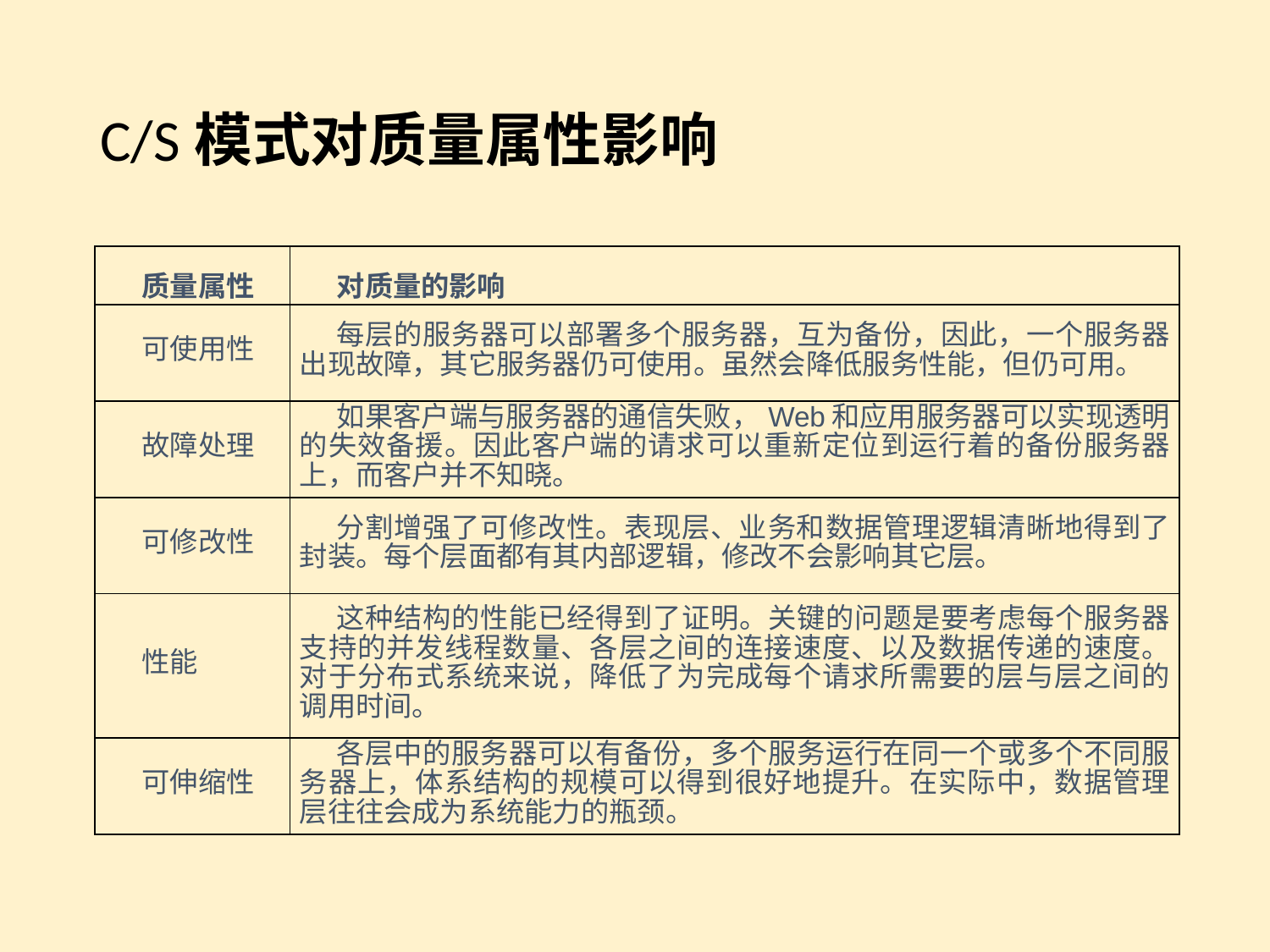

# C/S模式对质量属性影响
| 质量属性 | 对质量的影响 |
| --- | --- |
| 可使用性 | 每层的服务器可以部署多个服务器，互为备份，因此，一个服务器出现故障，其它服务器仍可使用。虽然会降低服务性能，但仍可用。 |
| 故障处理 | 如果客户端与服务器的通信失败，Web和应用服务器可以实现透明的失效备援。因此客户端的请求可以重新定位到运行着的备份服务器上，而客户并不知晓。 |
| 可修改性 | 分割增强了可修改性。表现层、业务和数据管理逻辑清晰地得到了封装。每个层面都有其内部逻辑，修改不会影响其它层。 |
| 性能 | 这种结构的性能已经得到了证明。关键的问题是要考虑每个服务器支持的并发线程数量、各层之间的连接速度、以及数据传递的速度。对于分布式系统来说，降低了为完成每个请求所需要的层与层之间的调用时间。 |
| 可伸缩性 | 各层中的服务器可以有备份，多个服务运行在同一个或多个不同服务器上，体系结构的规模可以得到很好地提升。在实际中，数据管理层往往会成为系统能力的瓶颈。 |